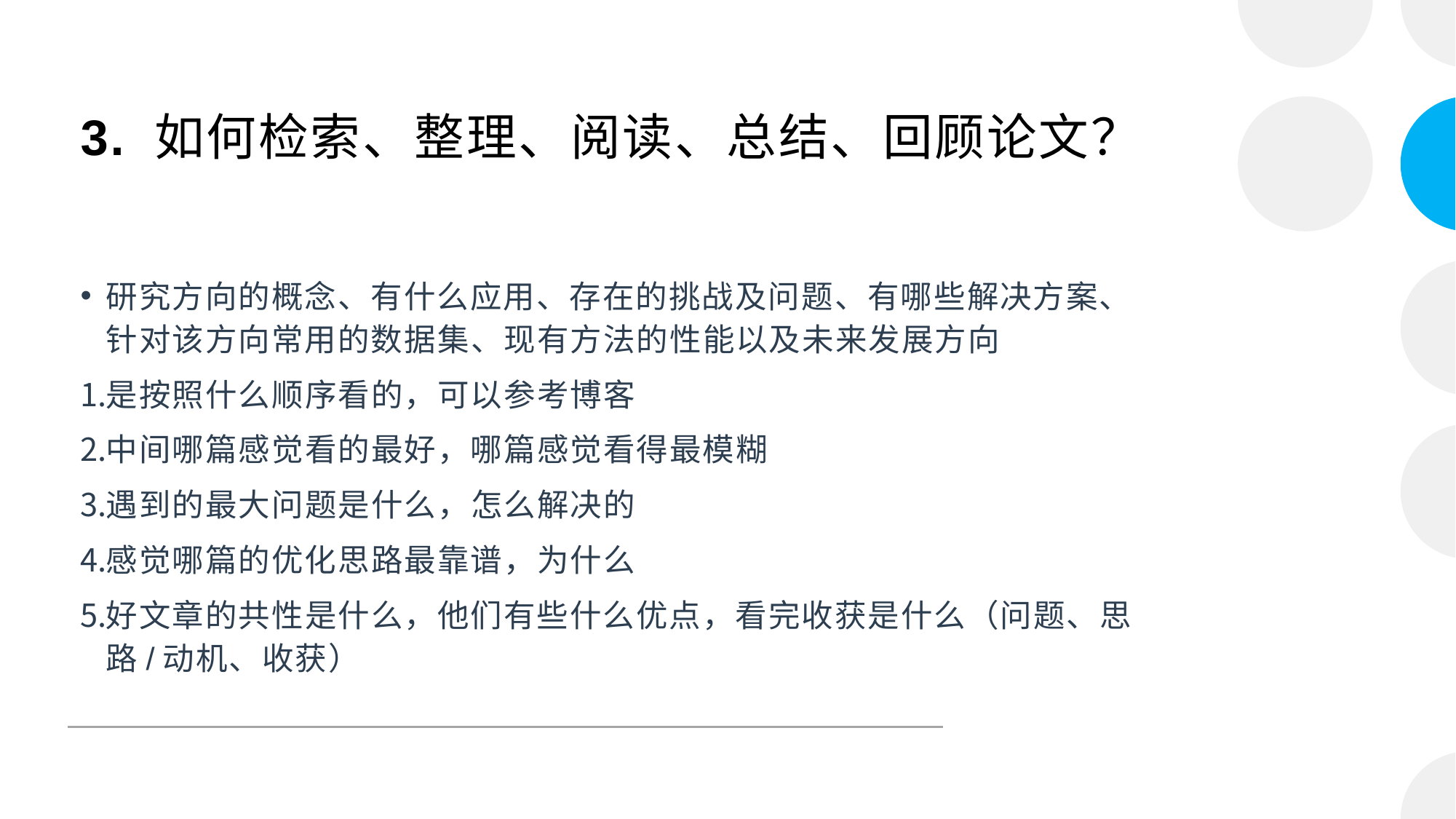

# 3. 如何检索、整理、阅读、总结、回顾论文？
研究方向的概念、有什么应用、存在的挑战及问题、有哪些解决方案、针对该方向常用的数据集、现有方法的性能以及未来发展方向
是按照什么顺序看的，可以参考博客
中间哪篇感觉看的最好，哪篇感觉看得最模糊
遇到的最大问题是什么，怎么解决的
感觉哪篇的优化思路最靠谱，为什么
好文章的共性是什么，他们有些什么优点，看完收获是什么（问题、思路/动机、收获）